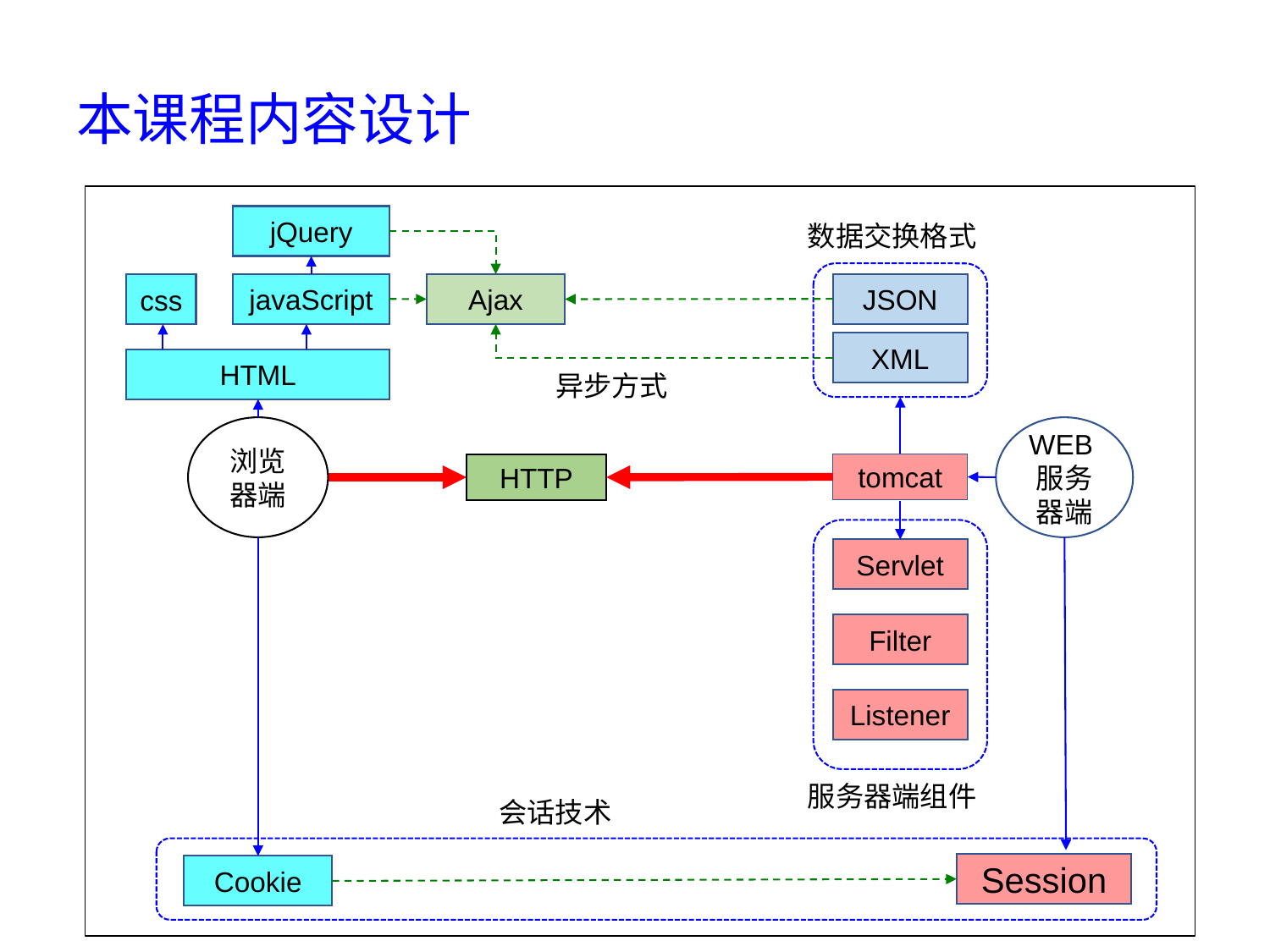

# 本课程内容设计

jQuery
数据交换格式

javaScript
JSON
Ajax
css
XML
HTML
异步方式
浏览器端
WEB服务器端
tomcat
HTTP

Servlet
Filter
Listener
服务器端组件
会话技术

Session
Cookie